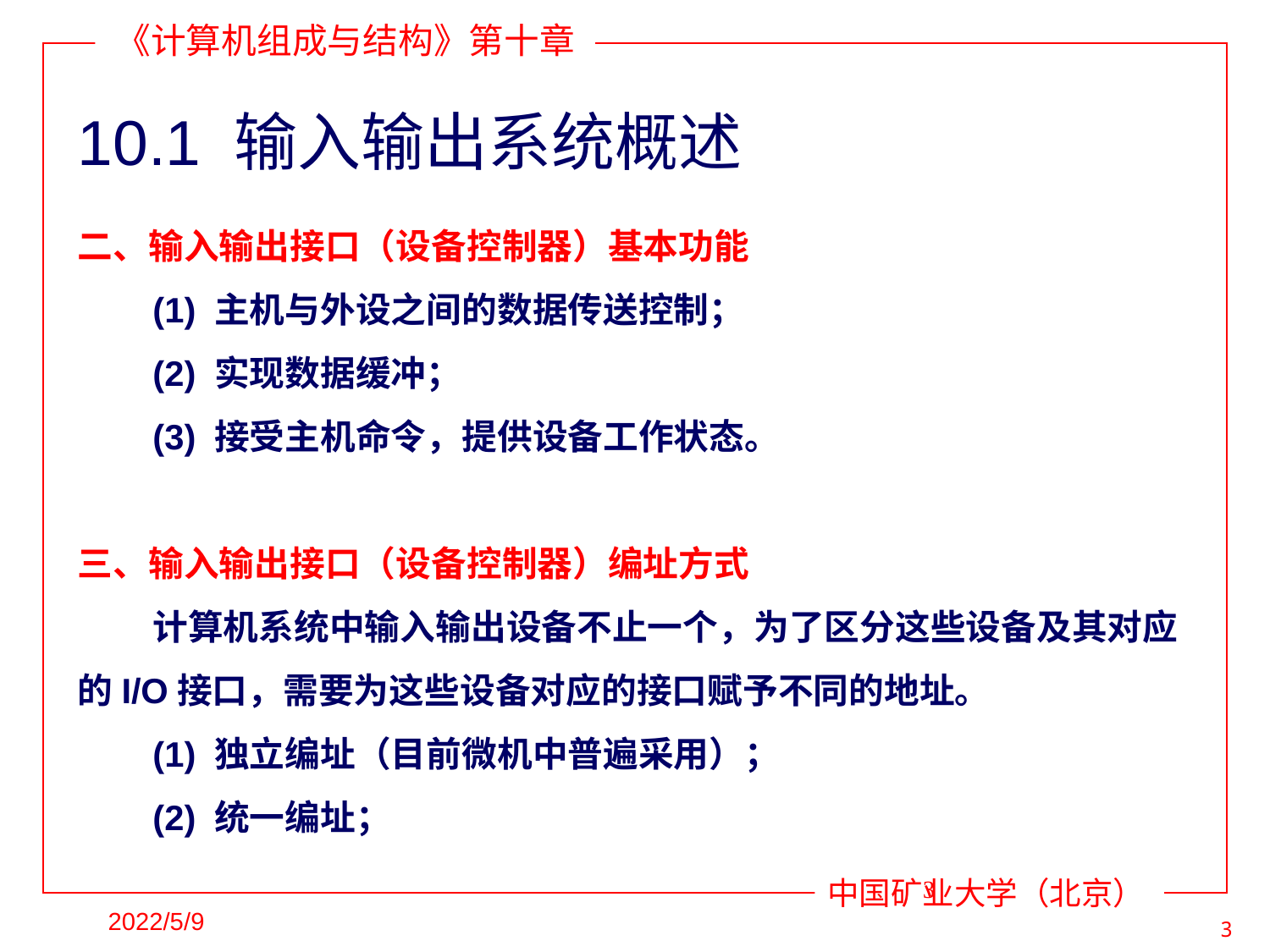

# 10.1 输入输出系统概述
二、输入输出接口（设备控制器）基本功能
(1) 主机与外设之间的数据传送控制；
(2) 实现数据缓冲；
(3) 接受主机命令，提供设备工作状态。

三、输入输出接口（设备控制器）编址方式
计算机系统中输入输出设备不止一个，为了区分这些设备及其对应的I/O接口，需要为这些设备对应的接口赋予不同的地址。
(1) 独立编址（目前微机中普遍采用）；
(2) 统一编址；
3
2022/5/9